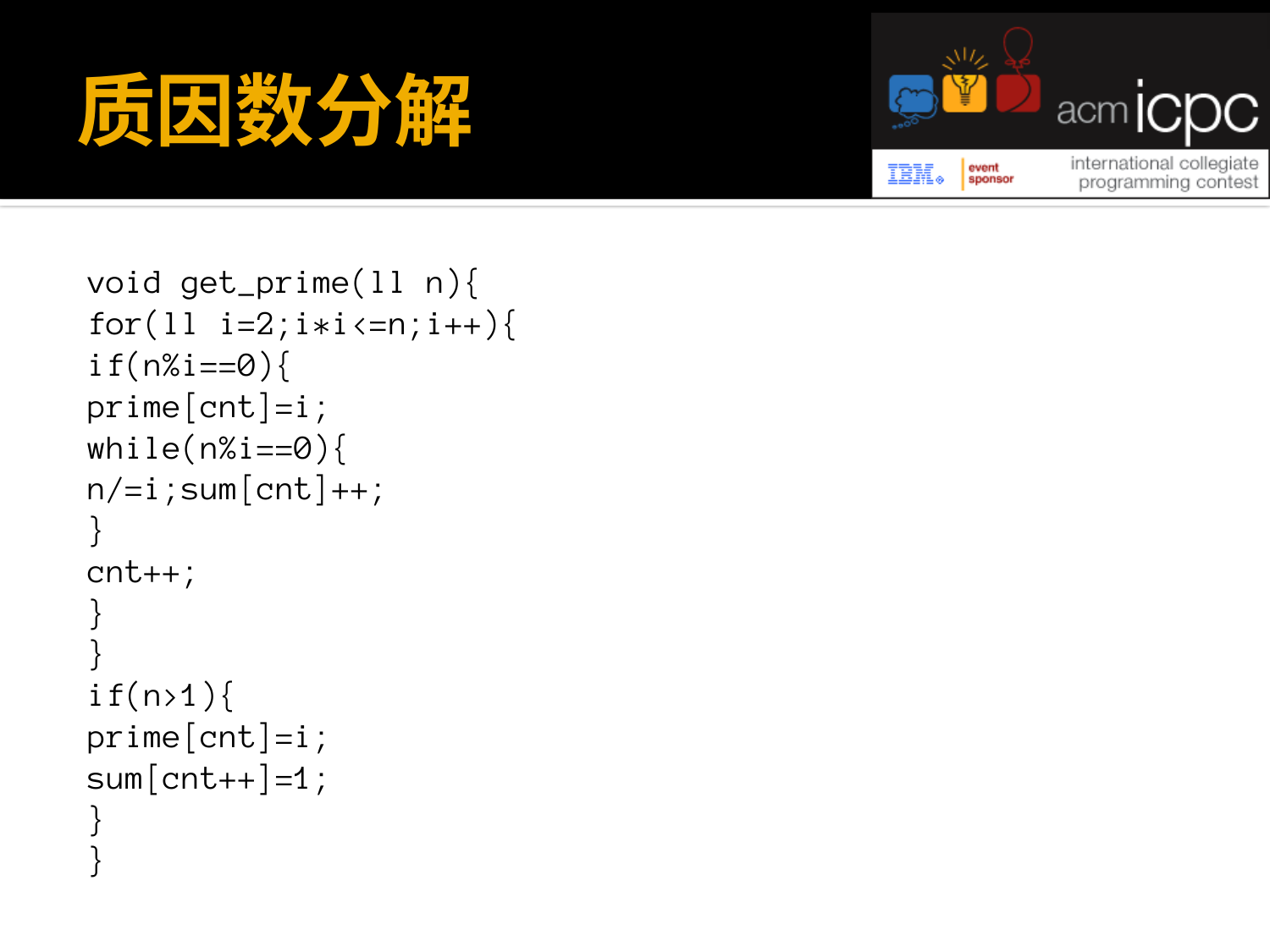

# 质因数分解
void get_prime(ll n){
	for(ll i=2;i*i<=n;i++){
		if(n%i==0){
			prime[cnt]=i;
			while(n%i==0){
				n/=i;sum[cnt]++;
			}
			cnt++;
		}
	}
	if(n>1){
		prime[cnt]=i;
		sum[cnt++]=1;
	}
}